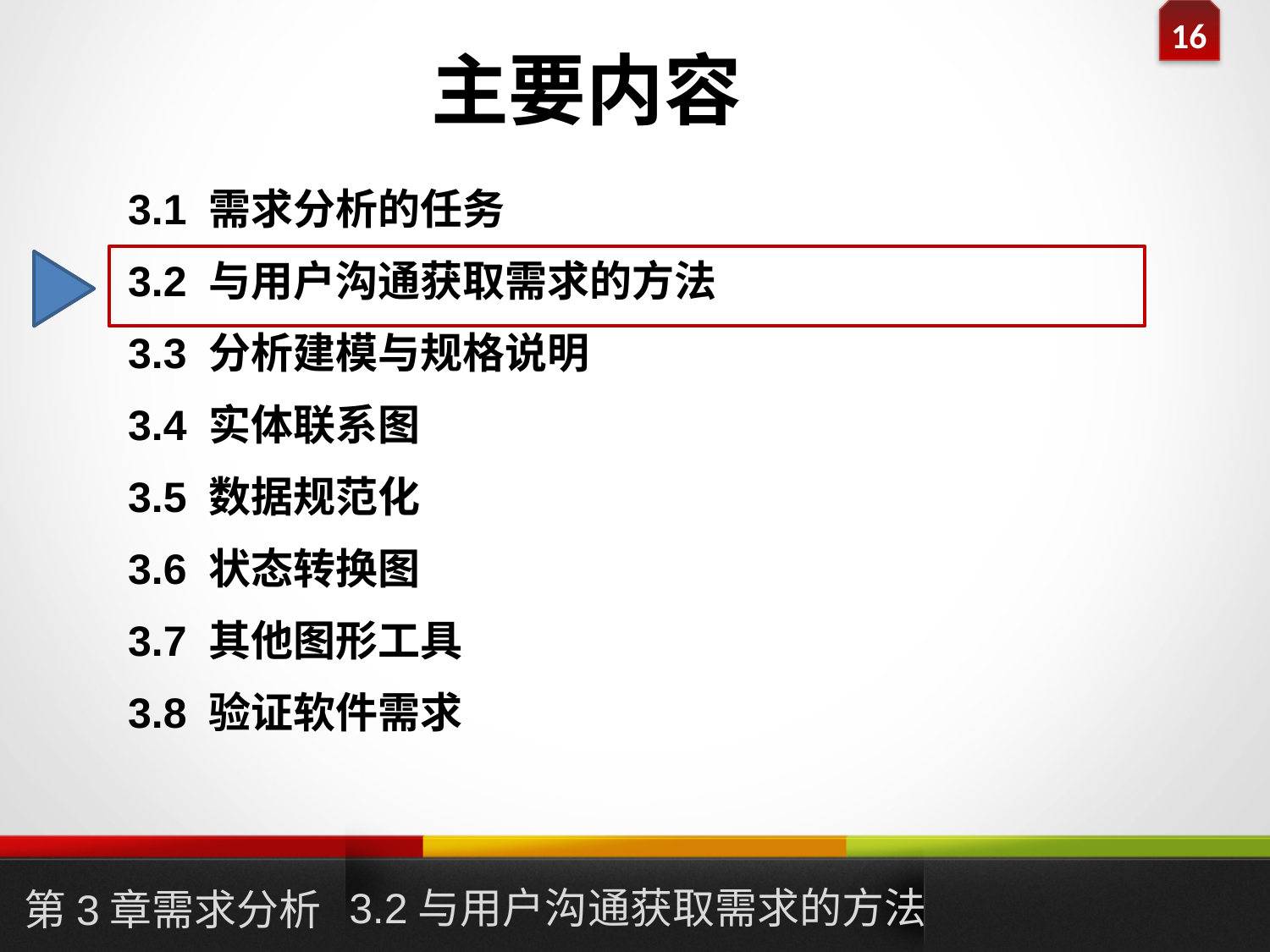

# 主要内容
3.1 需求分析的任务
3.2 与用户沟通获取需求的方法
3.3 分析建模与规格说明
3.4 实体联系图
3.5 数据规范化
3.6 状态转换图
3.7 其他图形工具
3.8 验证软件需求

3.2与用户沟通获取需求的方法
第3章需求分析